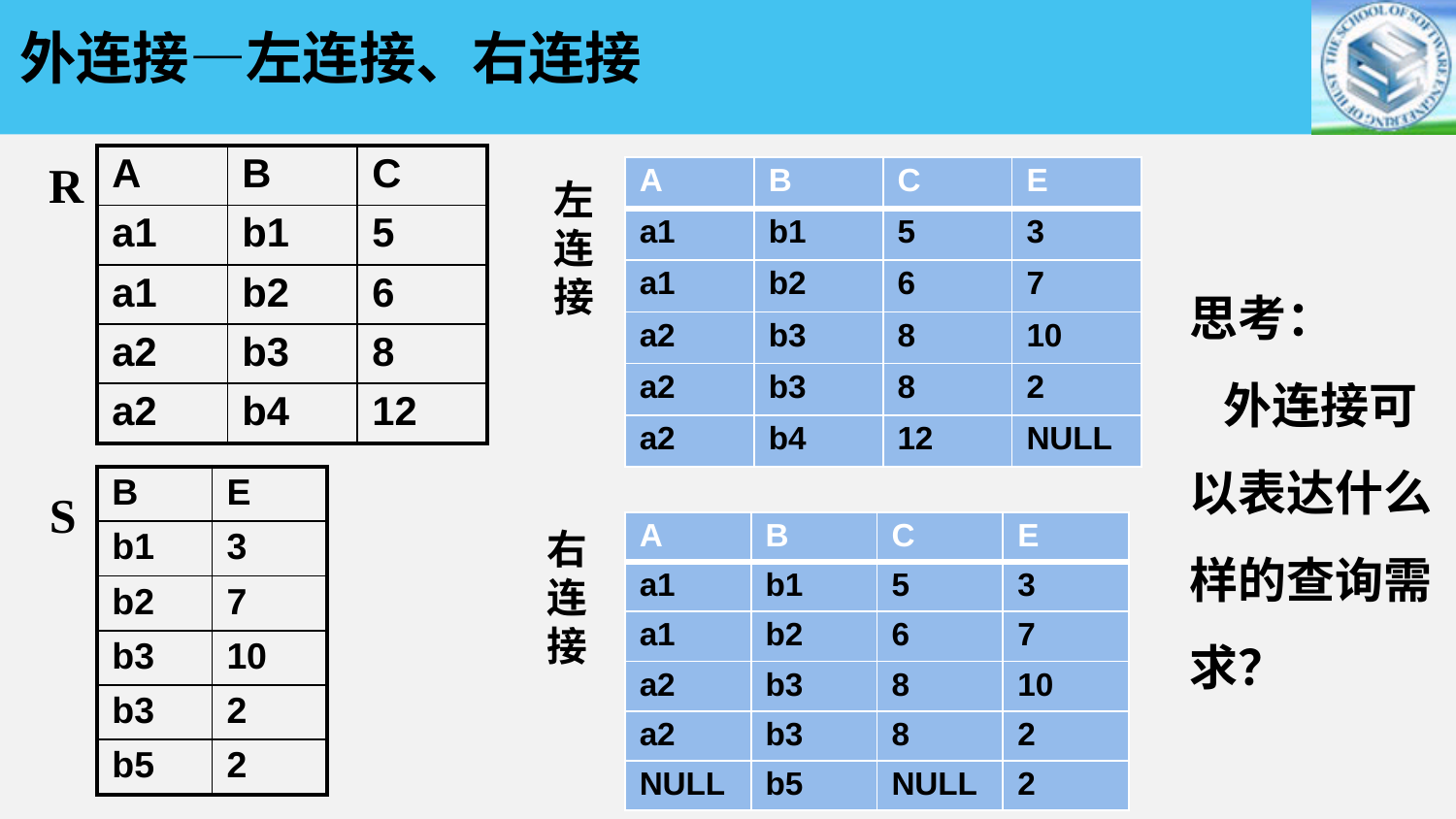

外连接—左连接、右连接
| A | B | C |
| --- | --- | --- |
| a1 | b1 | 5 |
| a1 | b2 | 6 |
| a2 | b3 | 8 |
| a2 | b4 | 12 |
R
| A | B | C | E |
| --- | --- | --- | --- |
| a1 | b1 | 5 | 3 |
| a1 | b2 | 6 | 7 |
| a2 | b3 | 8 | 10 |
| a2 | b3 | 8 | 2 |
| a2 | b4 | 12 | NULL |
左
连
接
思考：
  外连接可以表达什么样的查询需求？
| B | E |
| --- | --- |
| b1 | 3 |
| b2 | 7 |
| b3 | 10 |
| b3 | 2 |
| b5 | 2 |
S
| A | B | C | E |
| --- | --- | --- | --- |
| a1 | b1 | 5 | 3 |
| a1 | b2 | 6 | 7 |
| a2 | b3 | 8 | 10 |
| a2 | b3 | 8 | 2 |
| NULL | b5 | NULL | 2 |
右
连
接